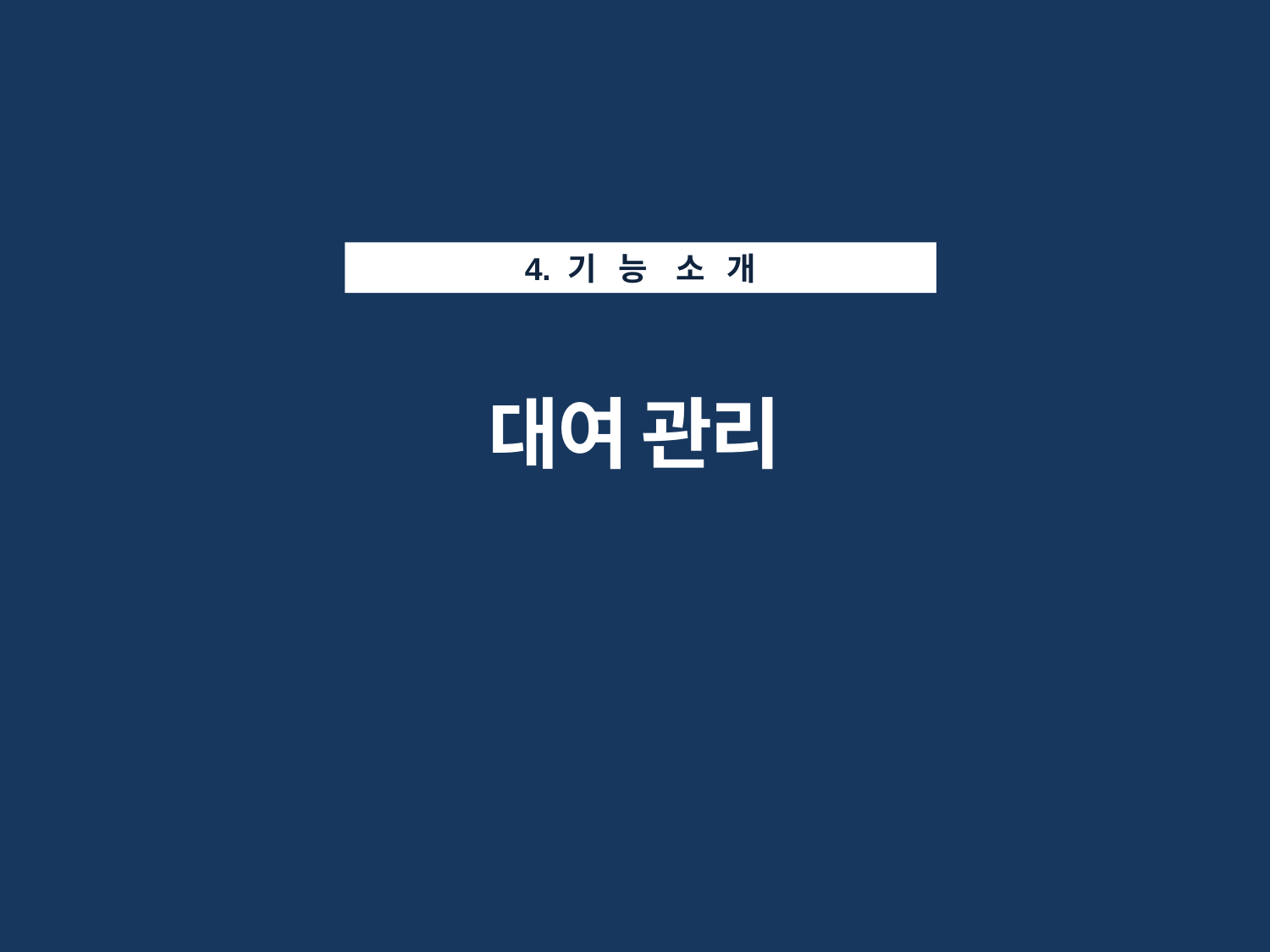

4. 기   능    소   개
대여 관리